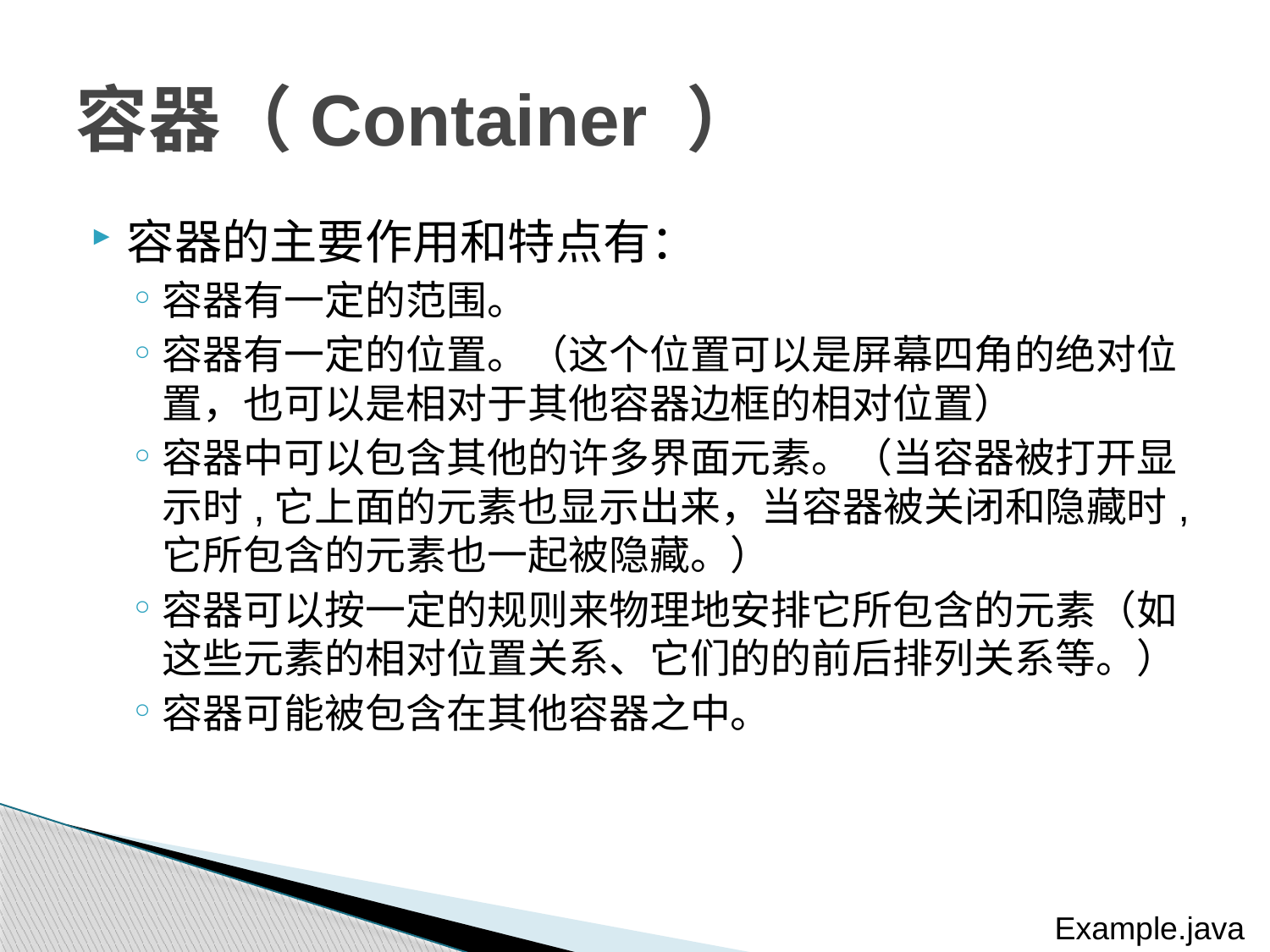

# 容器（Container ）
容器的主要作用和特点有：
容器有一定的范围。
容器有一定的位置。（这个位置可以是屏幕四角的绝对位置，也可以是相对于其他容器边框的相对位置）
容器中可以包含其他的许多界面元素。（当容器被打开显示时,它上面的元素也显示出来，当容器被关闭和隐藏时,它所包含的元素也一起被隐藏。）
容器可以按一定的规则来物理地安排它所包含的元素（如这些元素的相对位置关系、它们的的前后排列关系等。）
容器可能被包含在其他容器之中。
Example.java